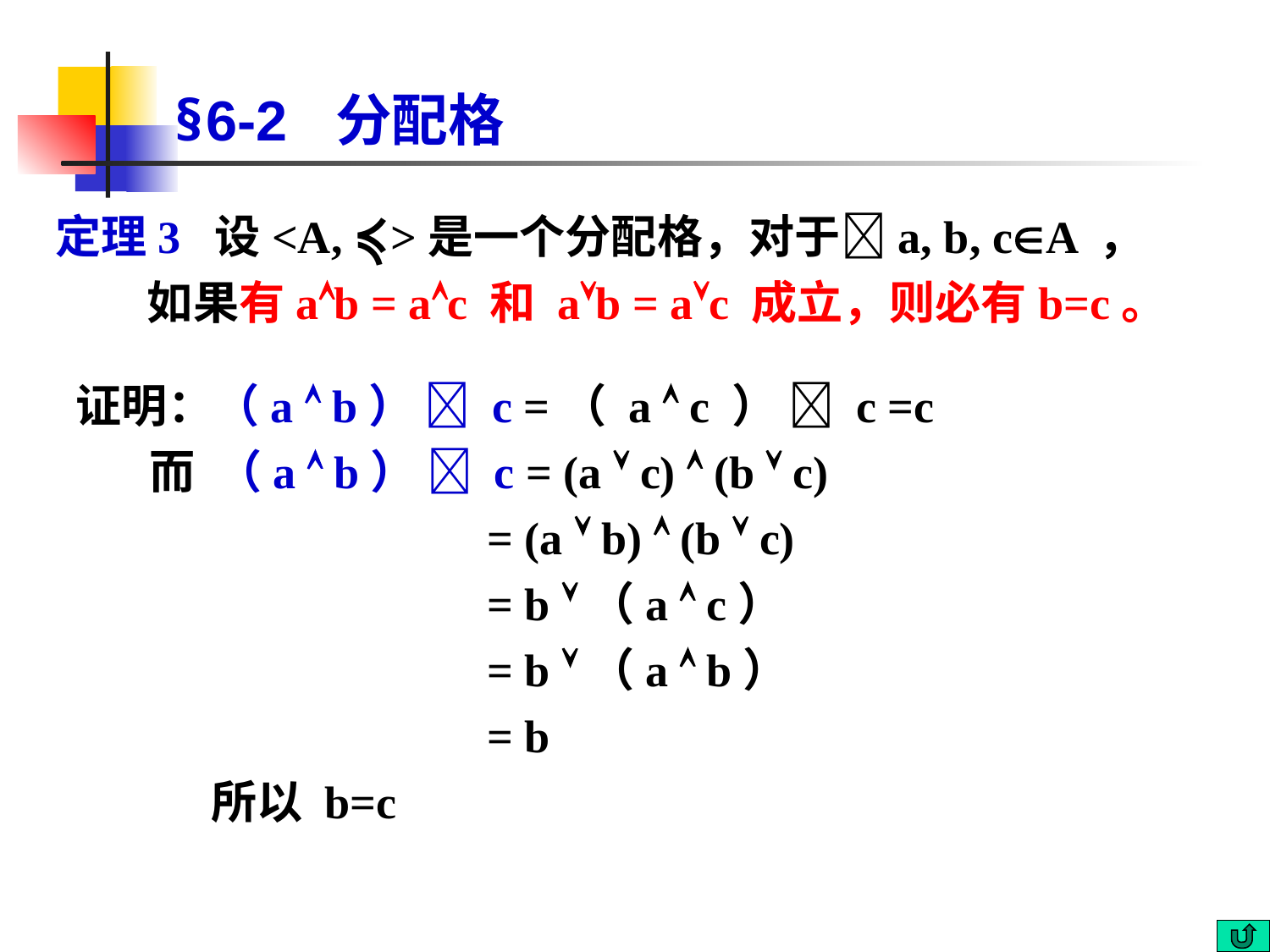

# §6-2 分配格
定理3  设<A, ≼>是一个分配格，对于∀a, b, c∈A ，如果有a∧b = a∧c 和 a∨b = a∨c 成立，则必有b=c。
证明：（a ∧ b） ∨ c =（ a ∧ c ） ∨ c =c
      而  （a ∧ b） ∨ c = (a ∨ c) ∧ (b ∨ c)
                                    = (a ∨ b) ∧ (b ∨ c)
                                    = b ∨（a ∧ c）
                                    = b ∨（a ∧ b）
                                    = b
            所以 b=c
9